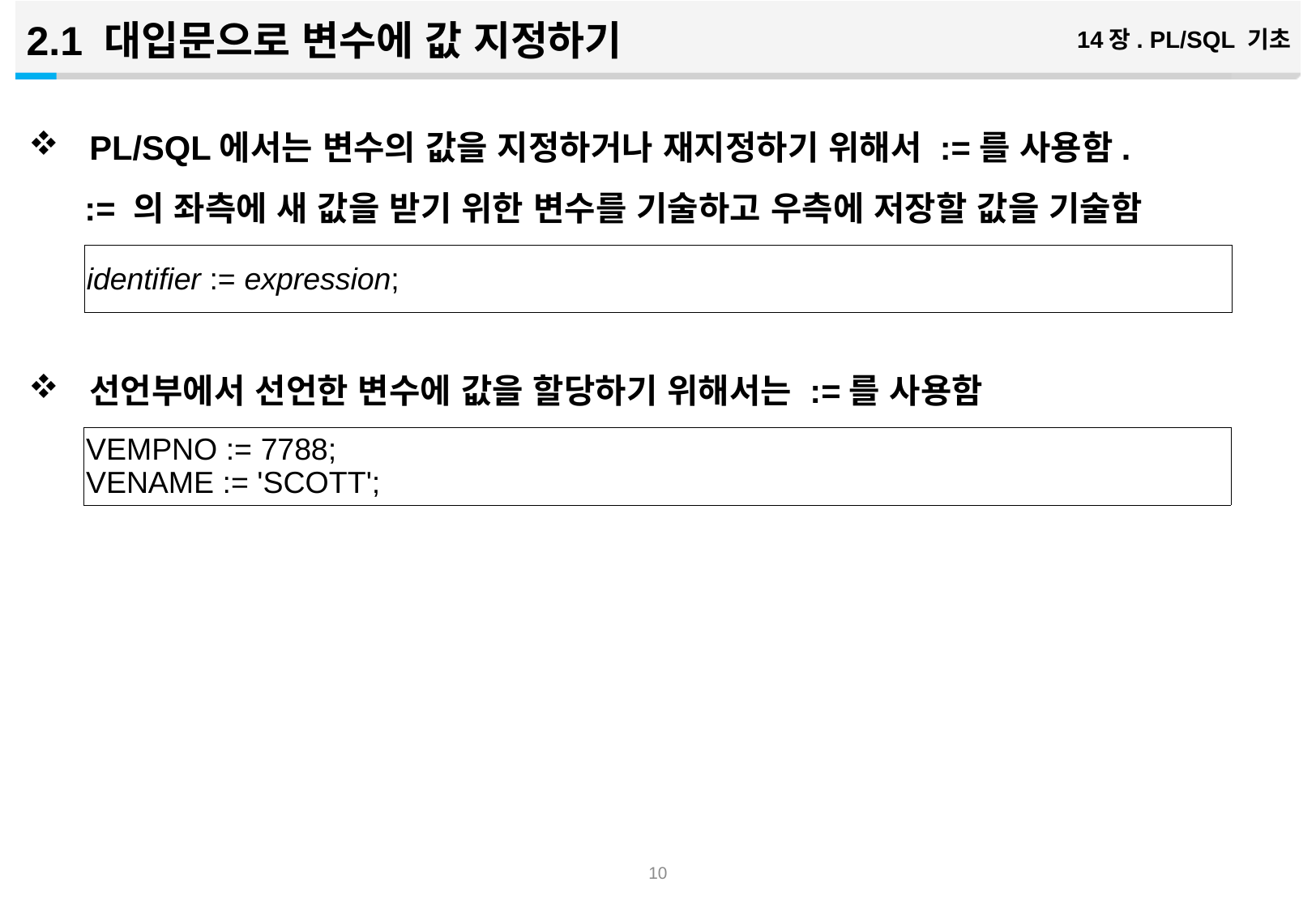

2.1 대입문으로 변수에 값 지정하기
14장. PL/SQL 기초
PL/SQL에서는 변수의 값을 지정하거나 재지정하기 위해서 :=를 사용함.
      := 의 좌측에 새 값을 받기 위한 변수를 기술하고 우측에 저장할 값을 기술함

선언부에서 선언한 변수에 값을 할당하기 위해서는 :=를 사용함
| identifier := expression; |
| --- |
| VEMPNO := 7788; VENAME := 'SCOTT'; |
| --- |
10